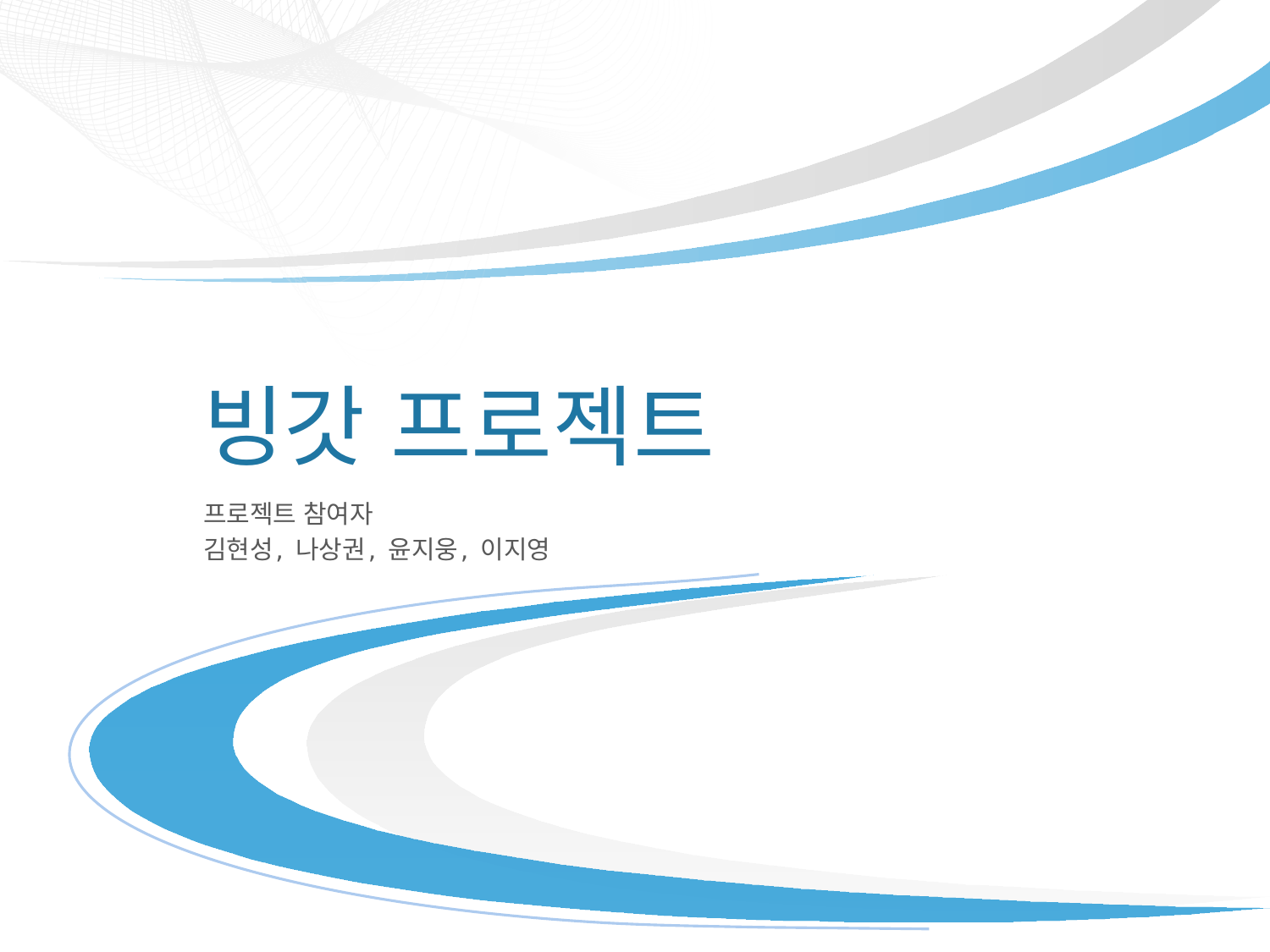

# 빙갓 프로젝트
프로젝트 참여자
김현성, 나상권, 윤지웅, 이지영